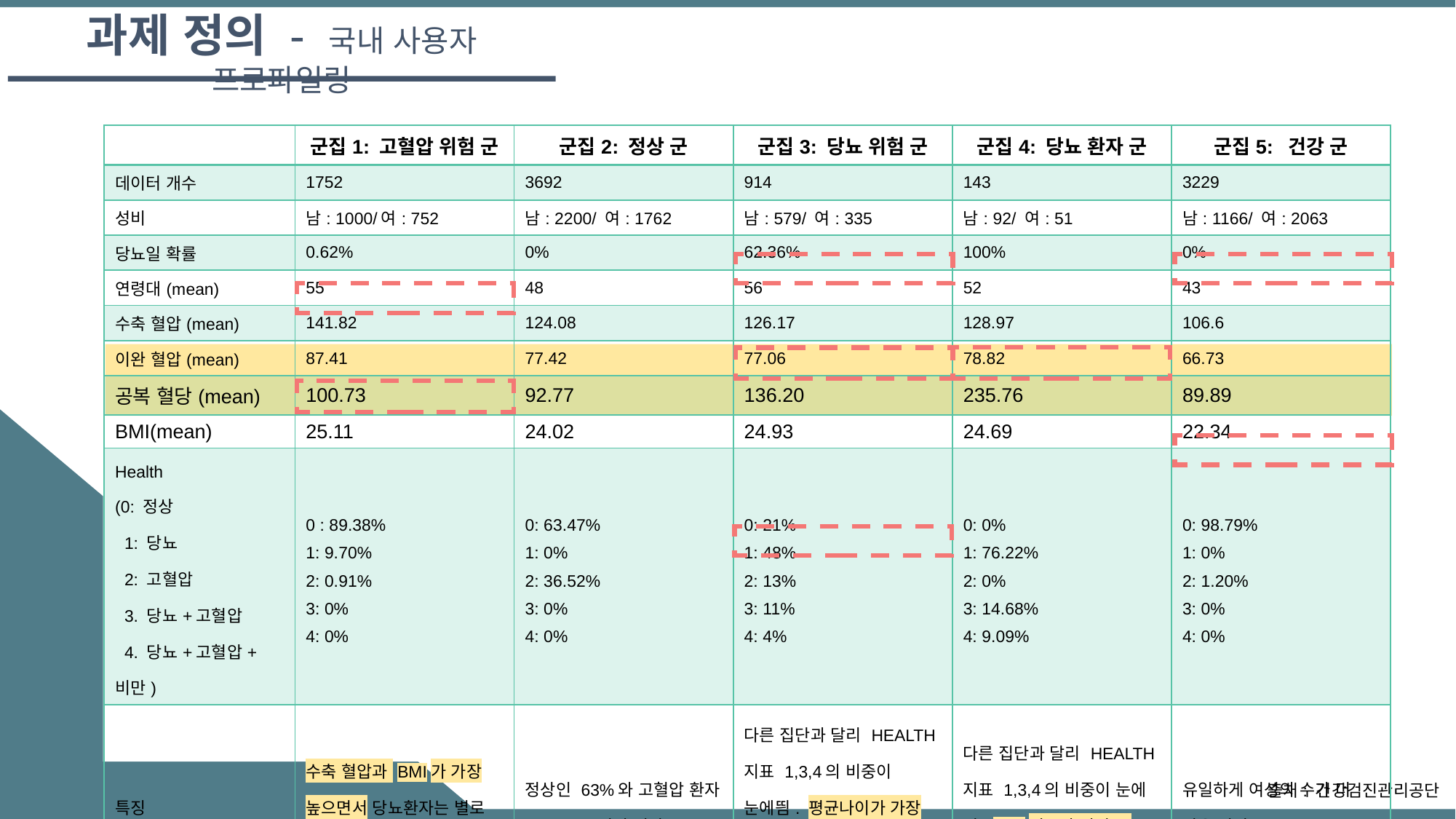

과제 정의 - 국내 사용자 프로파일링

|  | 군집1: 고혈압 위험 군 | 군집2: 정상 군 | 군집3: 당뇨 위험 군 | 군집4: 당뇨 환자 군 | 군집5: 건강 군 |
| --- | --- | --- | --- | --- | --- |
| 데이터 개수 | 1752 | 3692 | 914 | 143 | 3229 |
| 성비 | 남: 1000/여: 752 | 남: 2200/ 여: 1762 | 남: 579/ 여: 335 | 남: 92/ 여: 51 | 남: 1166/ 여: 2063 |
| 당뇨일 확률 | 0.62% | 0% | 62.36% | 100% | 0% |
| 연령대(mean) | 55 | 48 | 56 | 52 | 43 |
| 수축 혈압(mean) | 141.82 | 124.08 | 126.17 | 128.97 | 106.6 |
| 이완 혈압(mean) | 87.41 | 77.42 | 77.06 | 78.82 | 66.73 |
| 공복 혈당(mean) | 100.73 | 92.77 | 136.20 | 235.76 | 89.89 |
| BMI(mean) | 25.11 | 24.02 | 24.93 | 24.69 | 22.34 |
| Health (0: 정상 1: 당뇨 2: 고혈압 3. 당뇨+고혈압 4. 당뇨+고혈압+비만) | 0 : 89.38% 1: 9.70% 2: 0.91% 3: 0% 4: 0% | 0: 63.47% 1: 0% 2: 36.52% 3: 0% 4: 0% | 0: 21% 1: 48% 2: 13% 3: 11% 4: 4% | 0: 0% 1: 76.22% 2: 0% 3: 14.68% 4: 9.09% | 0: 98.79% 1: 0% 2: 1.20% 3: 0% 4: 0% |
| 특징 | 수축 혈압과 BMI가 가장 높으면서 당뇨환자는 별로 없는 특이 집단. | 정상인 63%와 고혈압 환자 36%로 구성된 집단. | 다른 집단과 달리 HEALTH지표 1,3,4의 비중이 눈에띔. 평균나이가 가장 높고 FBS수치도 군집 4 다음으로 높음. | 다른 집단과 달리 HEALTH지표 1,3,4의 비중이 눈에 띔. FBS지표가 가장 큰 집단이다. | 유일하게 여성의 수가 더 많은 집단. |

출처: 건강검진관리공단